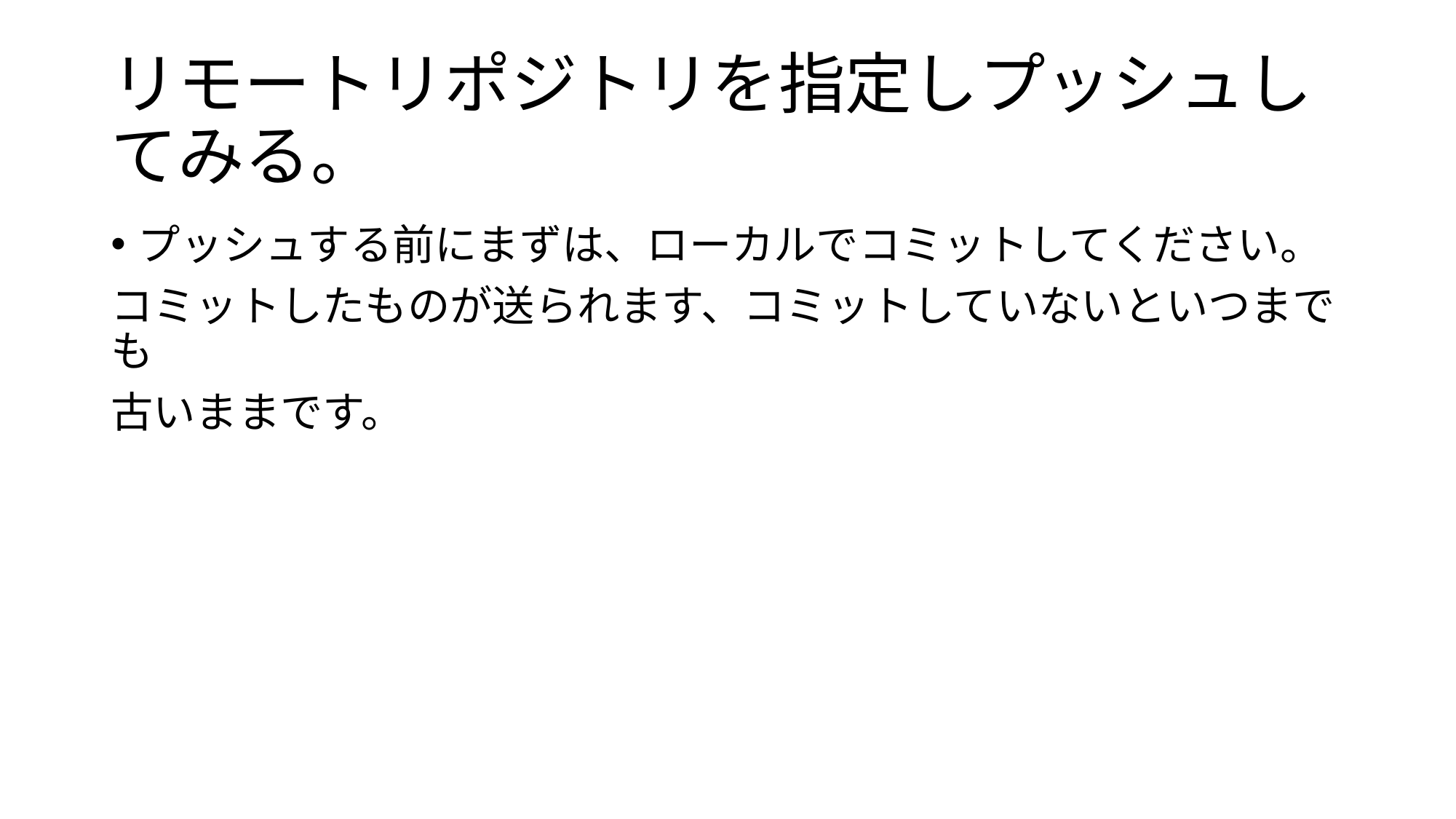

# リモートリポジトリを指定しプッシュしてみる。
プッシュする前にまずは、ローカルでコミットしてください。
コミットしたものが送られます、コミットしていないといつまでも
古いままです。